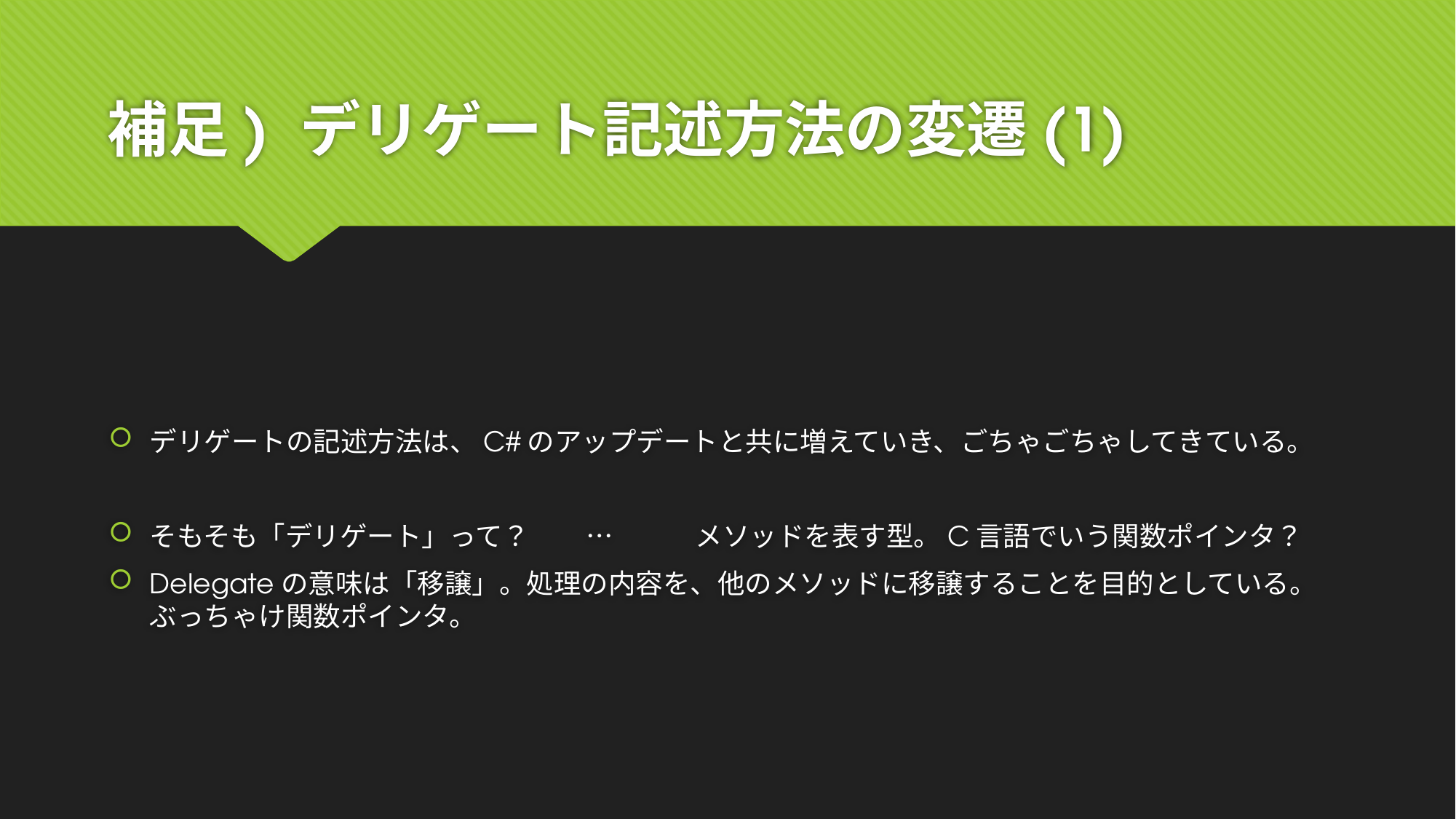

# 補足) デリゲート記述方法の変遷(1)
デリゲートの記述方法は、C#のアップデートと共に増えていき、ごちゃごちゃしてきている。

そもそも「デリゲート」って？	…	メソッドを表す型。C言語でいう関数ポインタ？
Delegateの意味は「移譲」。処理の内容を、他のメソッドに移譲することを目的としている。ぶっちゃけ関数ポインタ。